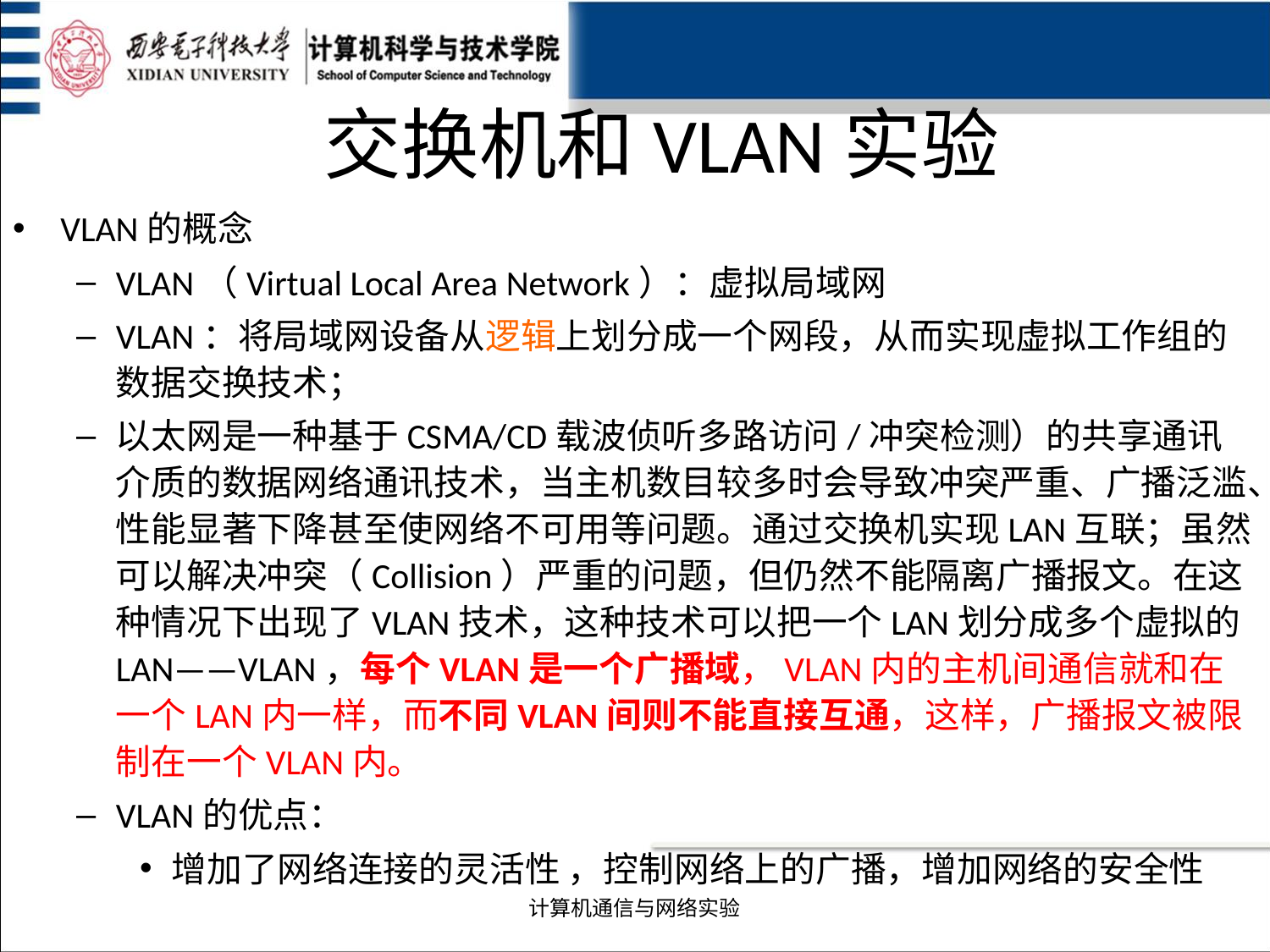

# 交换机和VLAN实验
VLAN的概念
VLAN（Virtual Local Area Network）：虚拟局域网
VLAN：将局域网设备从逻辑上划分成一个网段，从而实现虚拟工作组的数据交换技术；
以太网是一种基于CSMA/CD载波侦听多路访问/冲突检测）的共享通讯介质的数据网络通讯技术，当主机数目较多时会导致冲突严重、广播泛滥、性能显著下降甚至使网络不可用等问题。通过交换机实现LAN互联；虽然可以解决冲突（Collision）严重的问题，但仍然不能隔离广播报文。在这种情况下出现了VLAN技术，这种技术可以把一个LAN划分成多个虚拟的LAN——VLAN，每个VLAN是一个广播域，VLAN内的主机间通信就和在一个LAN内一样，而不同VLAN间则不能直接互通，这样，广播报文被限制在一个VLAN内。
VLAN的优点：
增加了网络连接的灵活性 ，控制网络上的广播，增加网络的安全性
计算机通信与网络实验